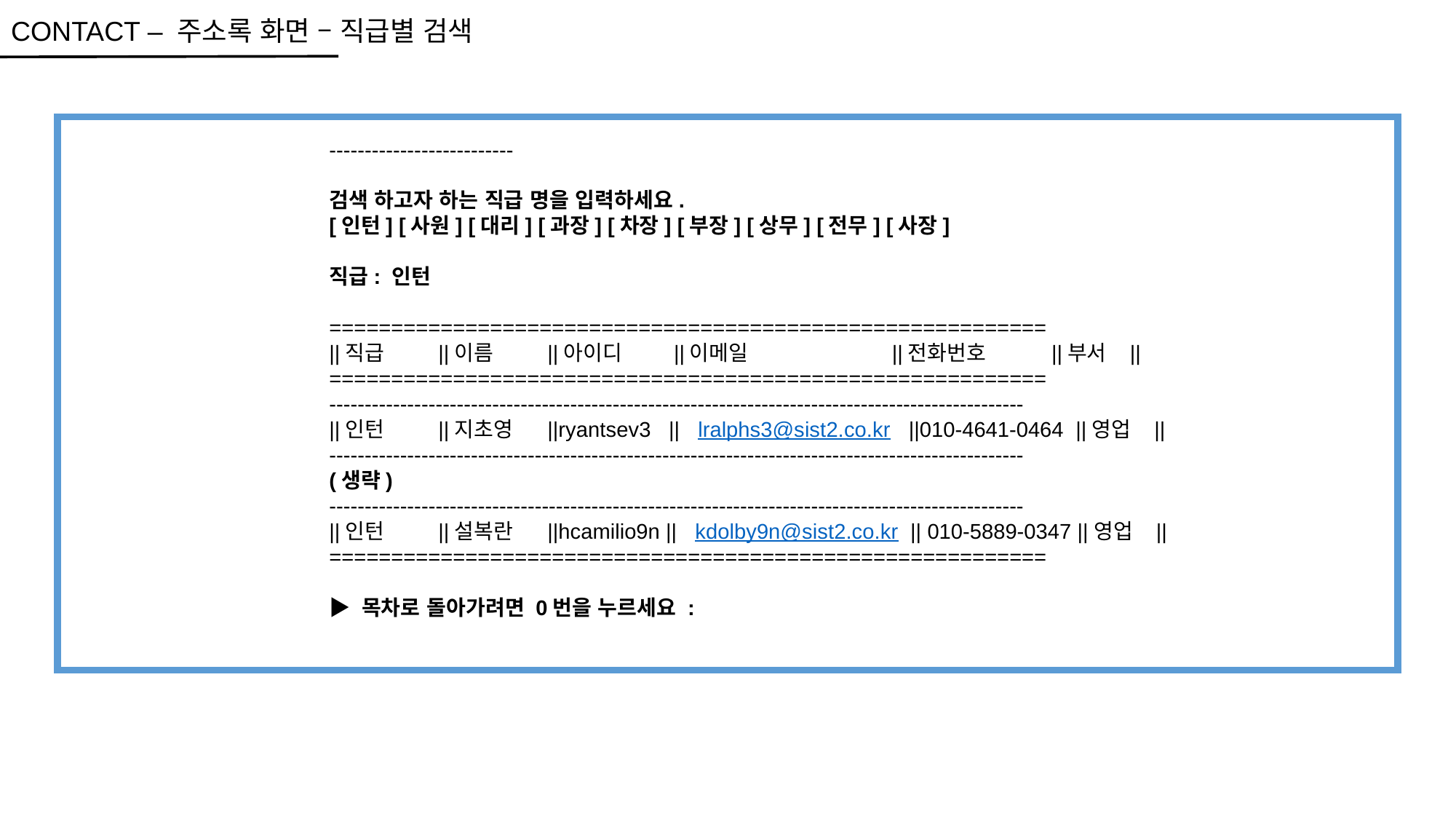

CONTACT – 주소록 화면 – 직급별 검색

--------------------------

검색 하고자 하는 직급 명을 입력하세요.
[인턴] [사원] [대리] [과장] [차장] [부장] [상무] [전무] [사장]

직급: 인턴

==========================================================
||직급	||이름  	||아이디 	  ||이메일                       ||전화번호          ||부서   ||
==========================================================
--------------------------------------------------------------------------------------------------
||인턴	||지초영	||ryantsev3   ||   lralphs3@sist2.co.kr   ||010-4641-0464  ||영업   ||
--------------------------------------------------------------------------------------------------
(생략)
--------------------------------------------------------------------------------------------------
||인턴	||설복란	||hcamilio9n ||   kdolby9n@sist2.co.kr  || 010-5889-0347 ||영업   ||
==========================================================

▶ 목차로 돌아가려면 0번을 누르세요 :